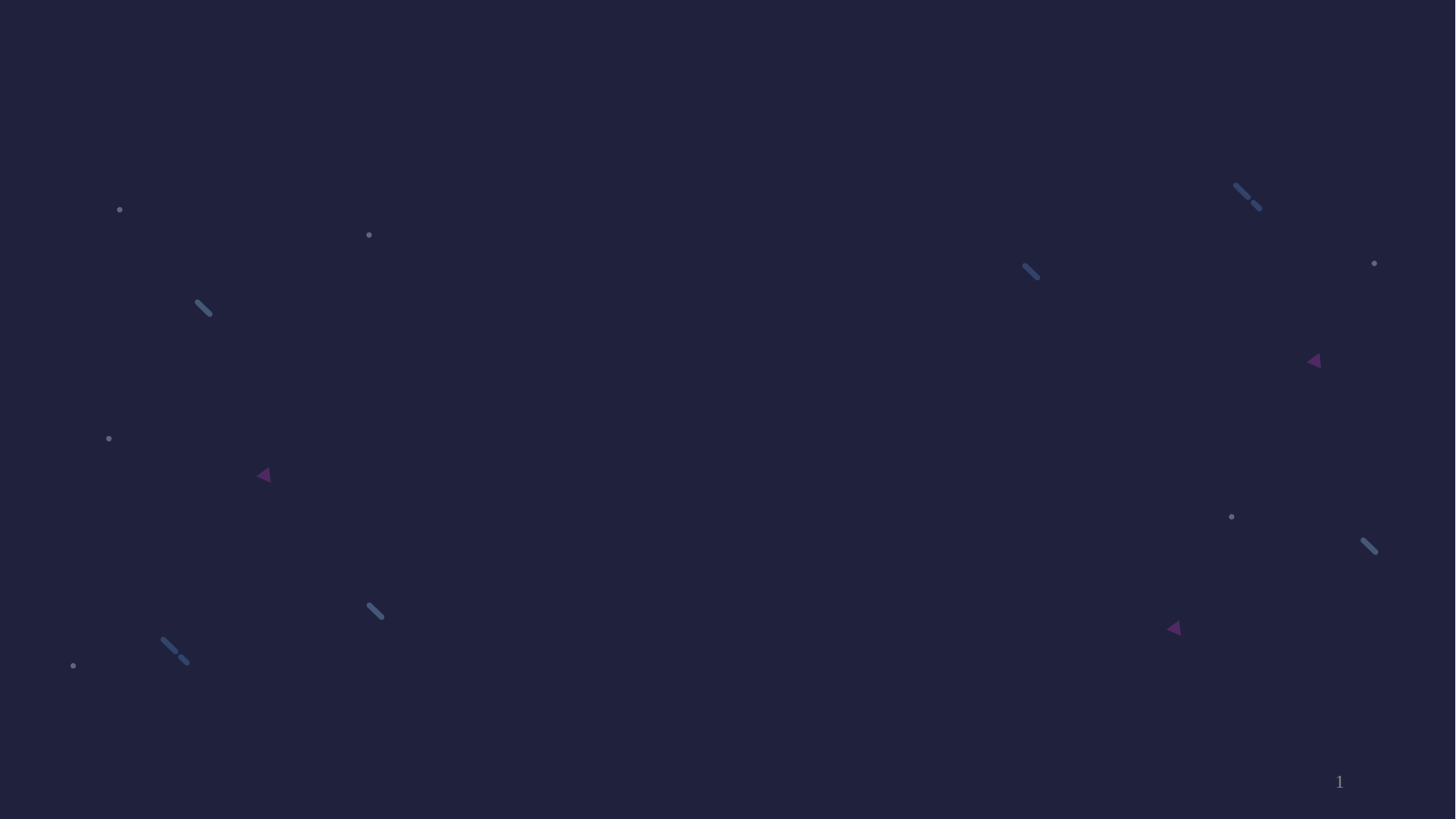

전국 맛집 소개 사이트

201835651 문승주

1